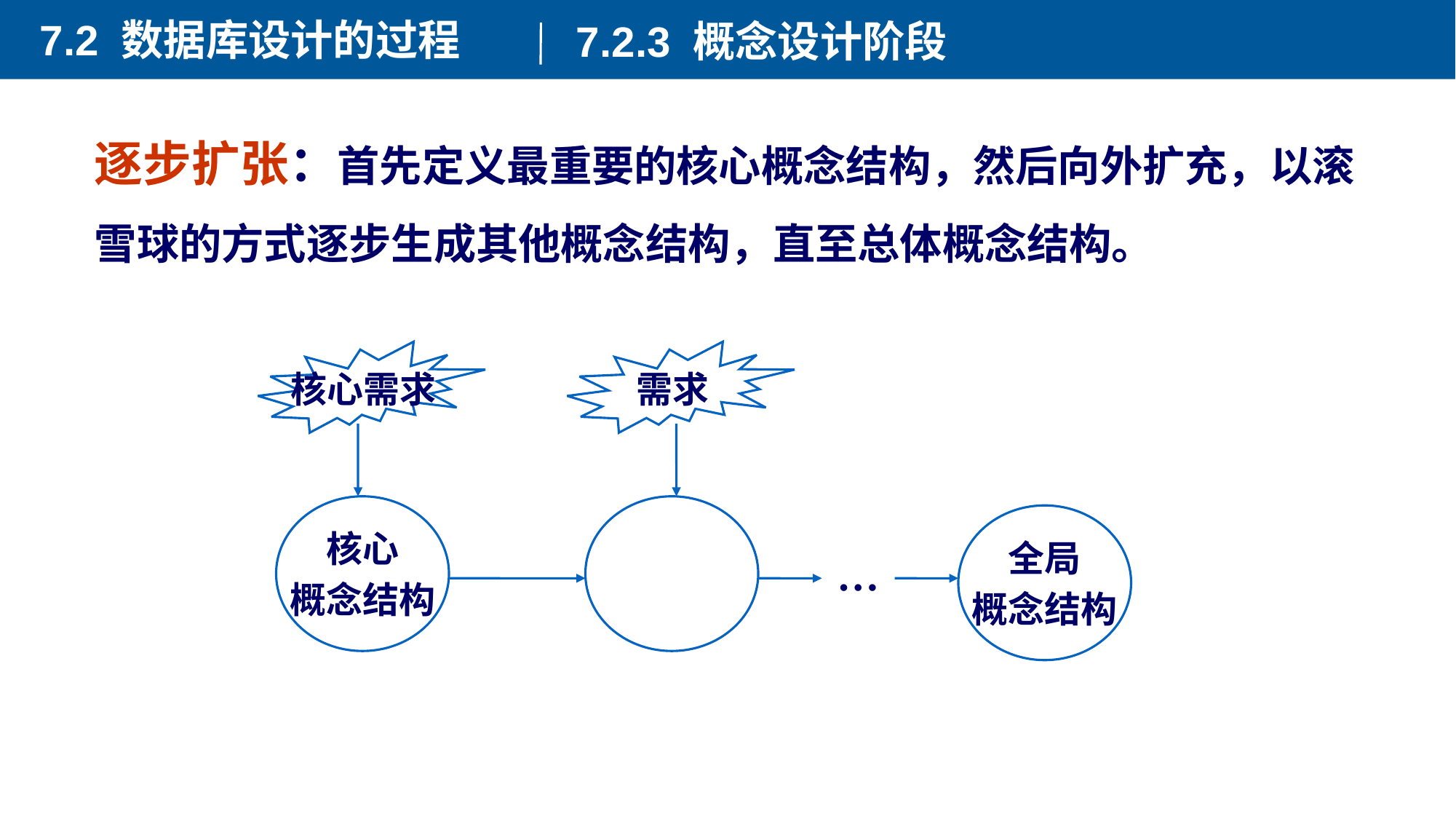

7.2 数据库设计的过程
7.2.3 概念设计阶段
逐步扩张：首先定义最重要的核心概念结构，然后向外扩充，以滚雪球的方式逐步生成其他概念结构，直至总体概念结构。

核心需求
需求

核心
概念结构

全局
概念结构
…